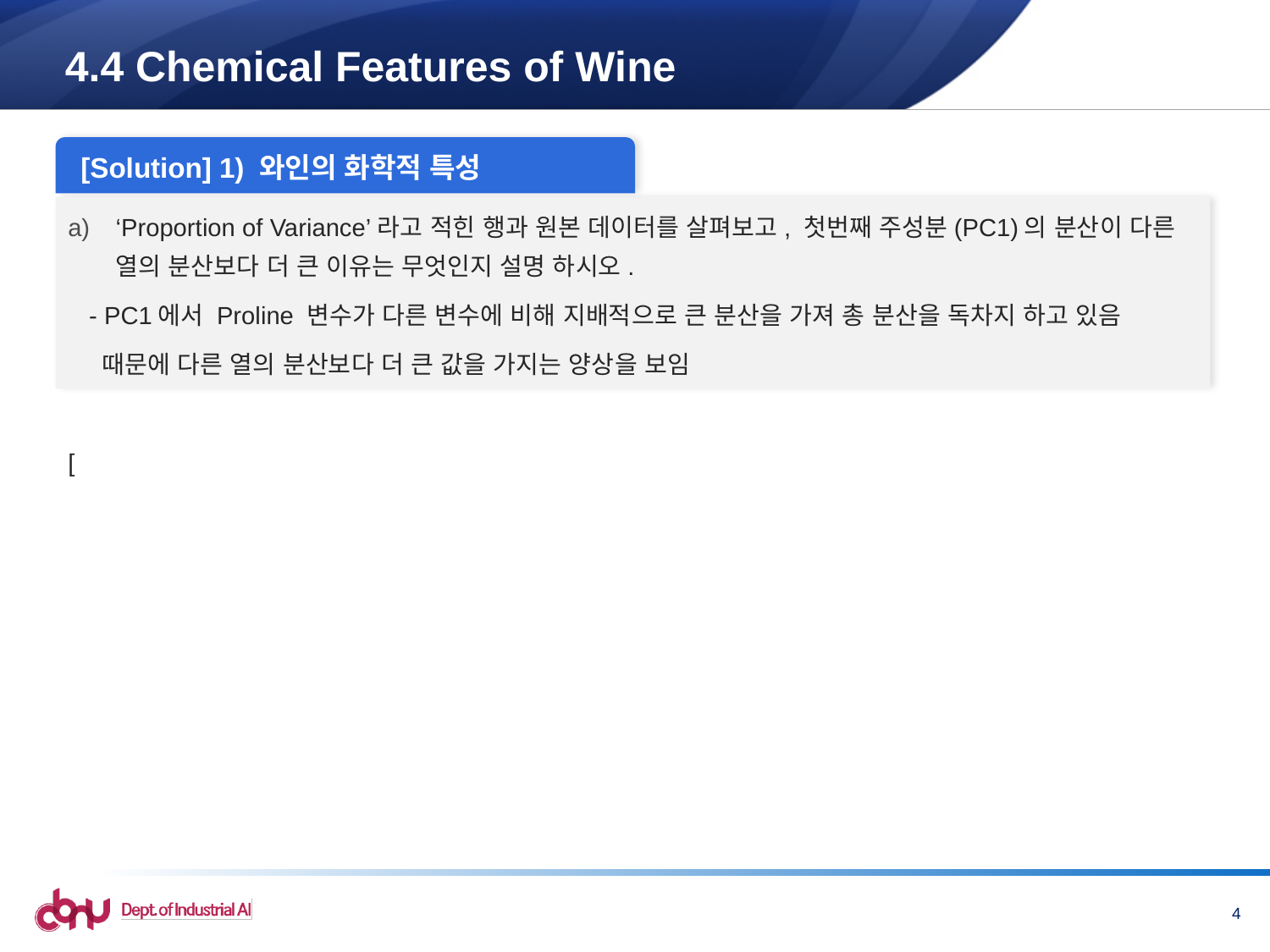

# 4.4 Chemical Features of Wine
[Solution] 1) 와인의 화학적 특성
‘Proportion of Variance’라고 적힌 행과 원본 데이터를 살펴보고, 첫번째 주성분(PC1)의 분산이 다른 열의 분산보다 더 큰 이유는 무엇인지 설명 하시오.
   - PC1에서 Proline 변수가 다른 변수에 비해 지배적으로 큰 분산을 가져 총 분산을 독차지 하고 있음
    때문에 다른 열의 분산보다 더 큰 값을 가지는 양상을 보임

[